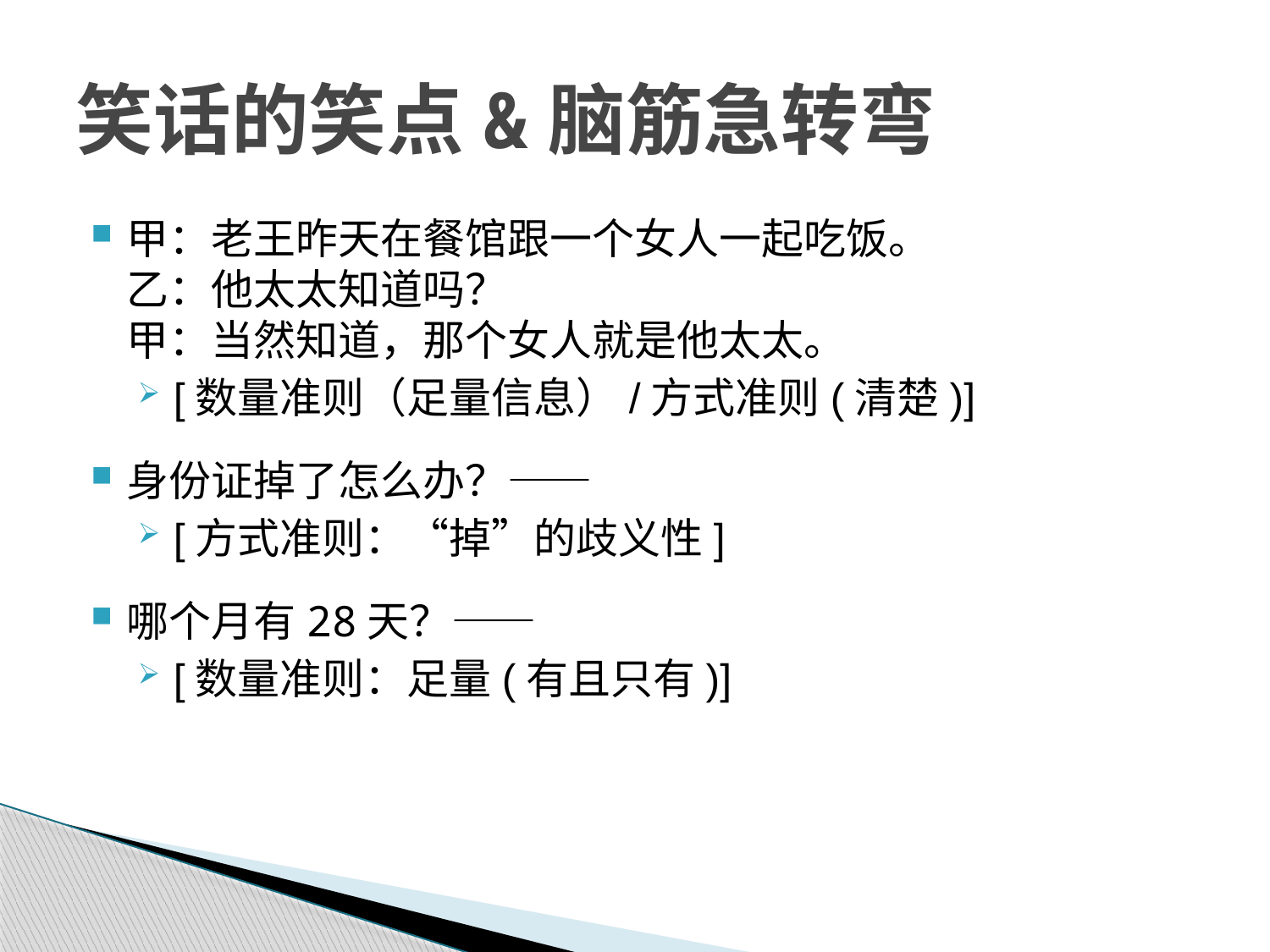

# 笑话的笑点&脑筋急转弯
甲：老王昨天在餐馆跟一个女人一起吃饭。
乙：他太太知道吗？
甲：当然知道，那个女人就是他太太。
[数量准则（足量信息）/方式准则(清楚)]
身份证掉了怎么办？——
[方式准则：“掉”的歧义性]
哪个月有28天？——
[数量准则：足量(有且只有)]